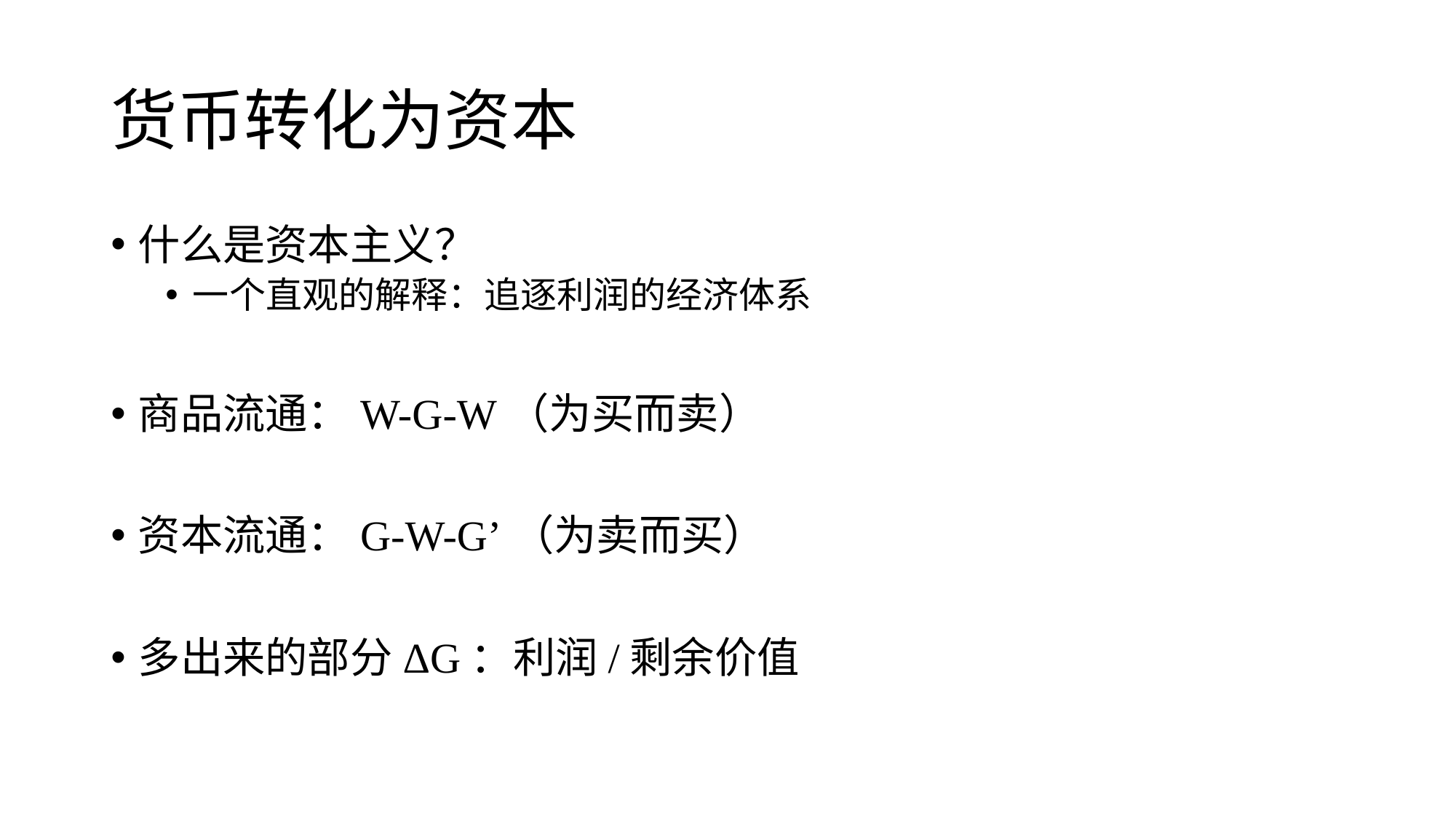

# 货币转化为资本
什么是资本主义？
一个直观的解释：追逐利润的经济体系

商品流通：W-G-W（为买而卖）

资本流通：G-W-G’（为卖而买）

多出来的部分ΔG：利润/剩余价值